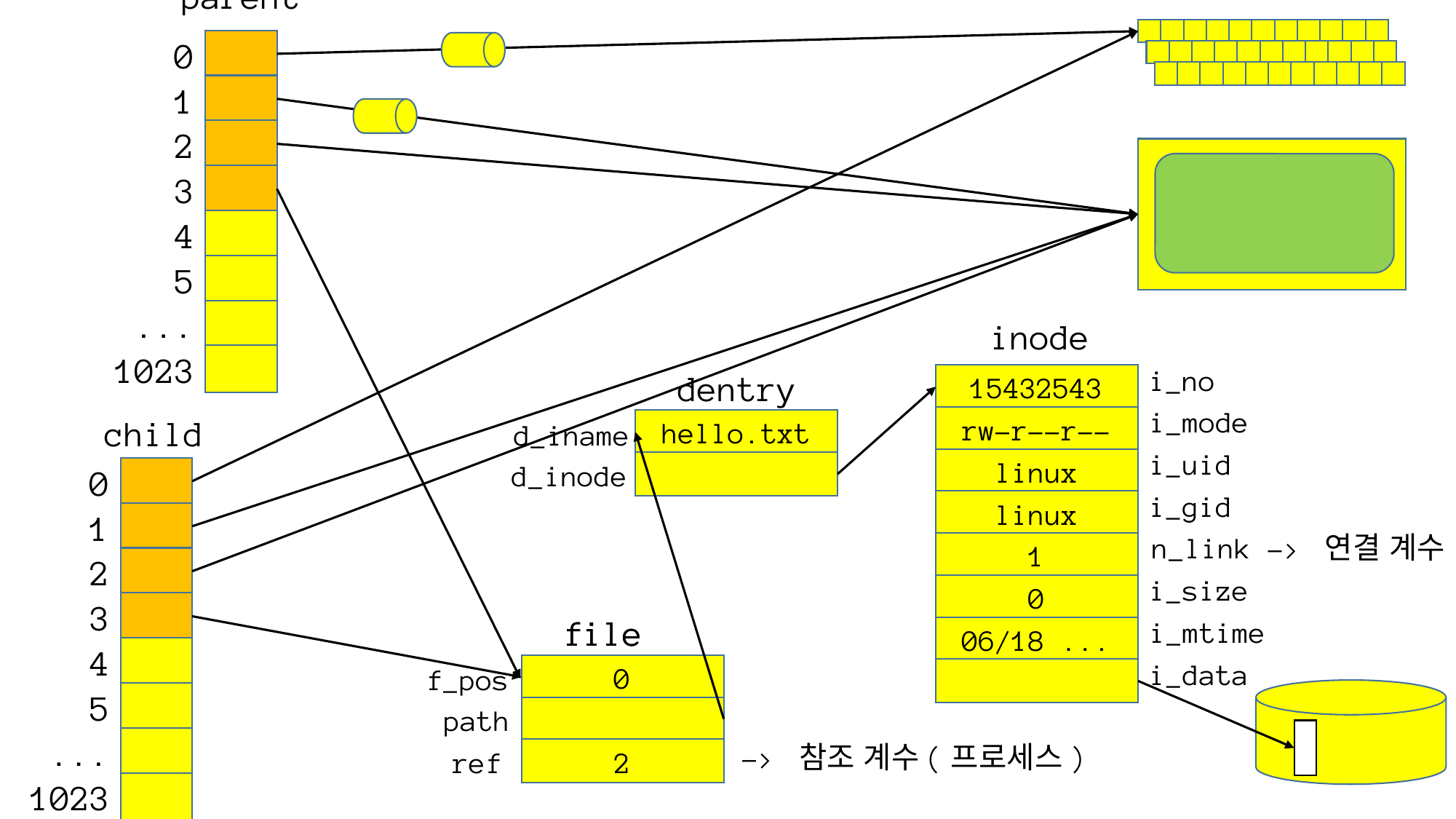

parent

0

1

2

3

4

5

...
inode

1023
i_no
dentry
15432543
i_mode
child
rw-r--r--
d_iname
hello.txt
i_uid
linux
d_inode

0
i_gid
linux

1
n_link -> 연결 계수(파일시스템)
1

2
i_size
0

3
file
file
i_mtime
06/18 ...

4
i_data
f_pos
0

5
path

...
-> 참조 계수(프로세스)
ref
2

1023